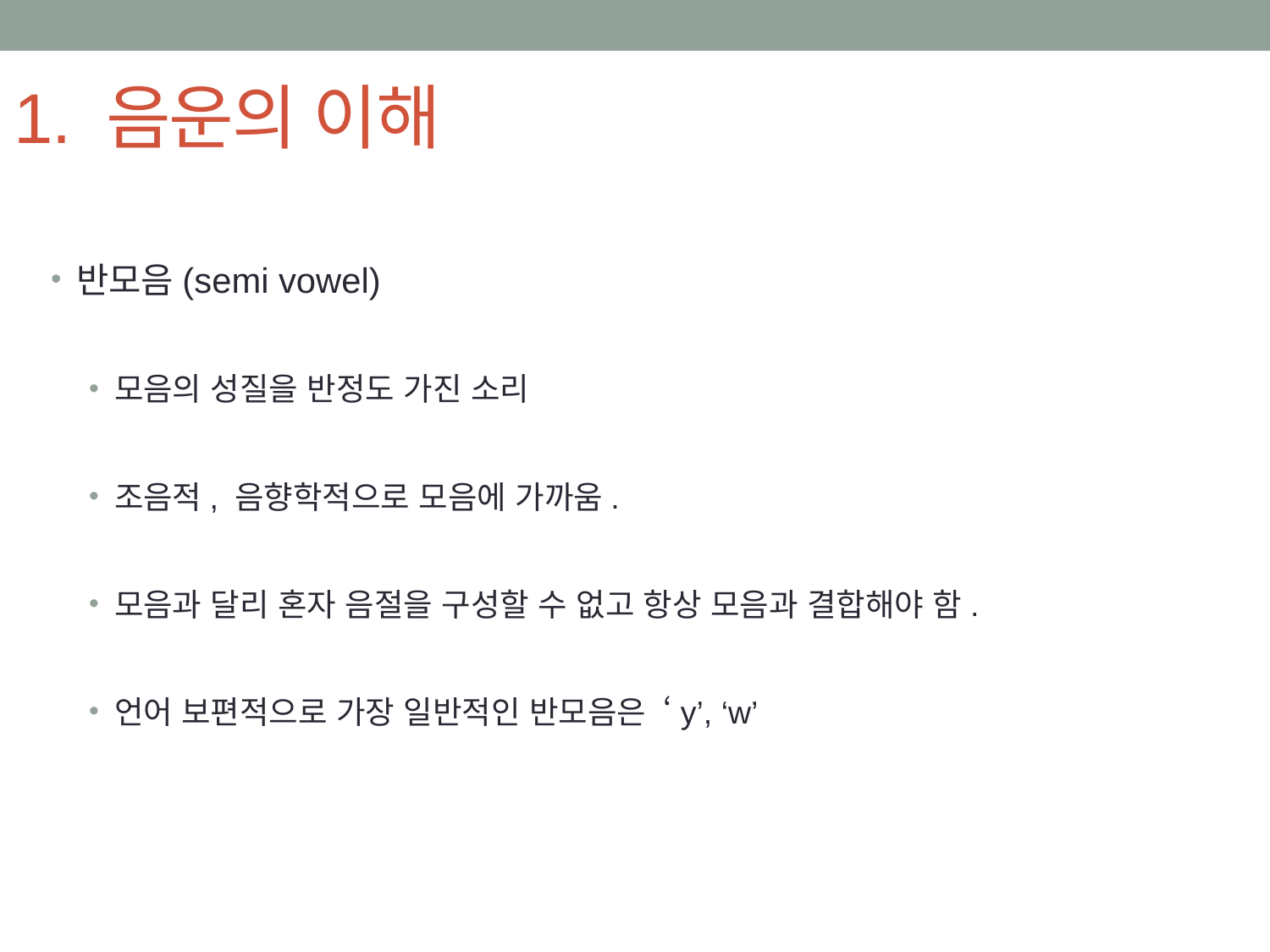

# 1. 음운의 이해

반모음(semi vowel)

모음의 성질을 반정도 가진 소리

조음적, 음향학적으로 모음에 가까움.

모음과 달리 혼자 음절을 구성할 수 없고 항상 모음과 결합해야 함.

언어 보편적으로 가장 일반적인 반모음은  ‘y’, ‘w’